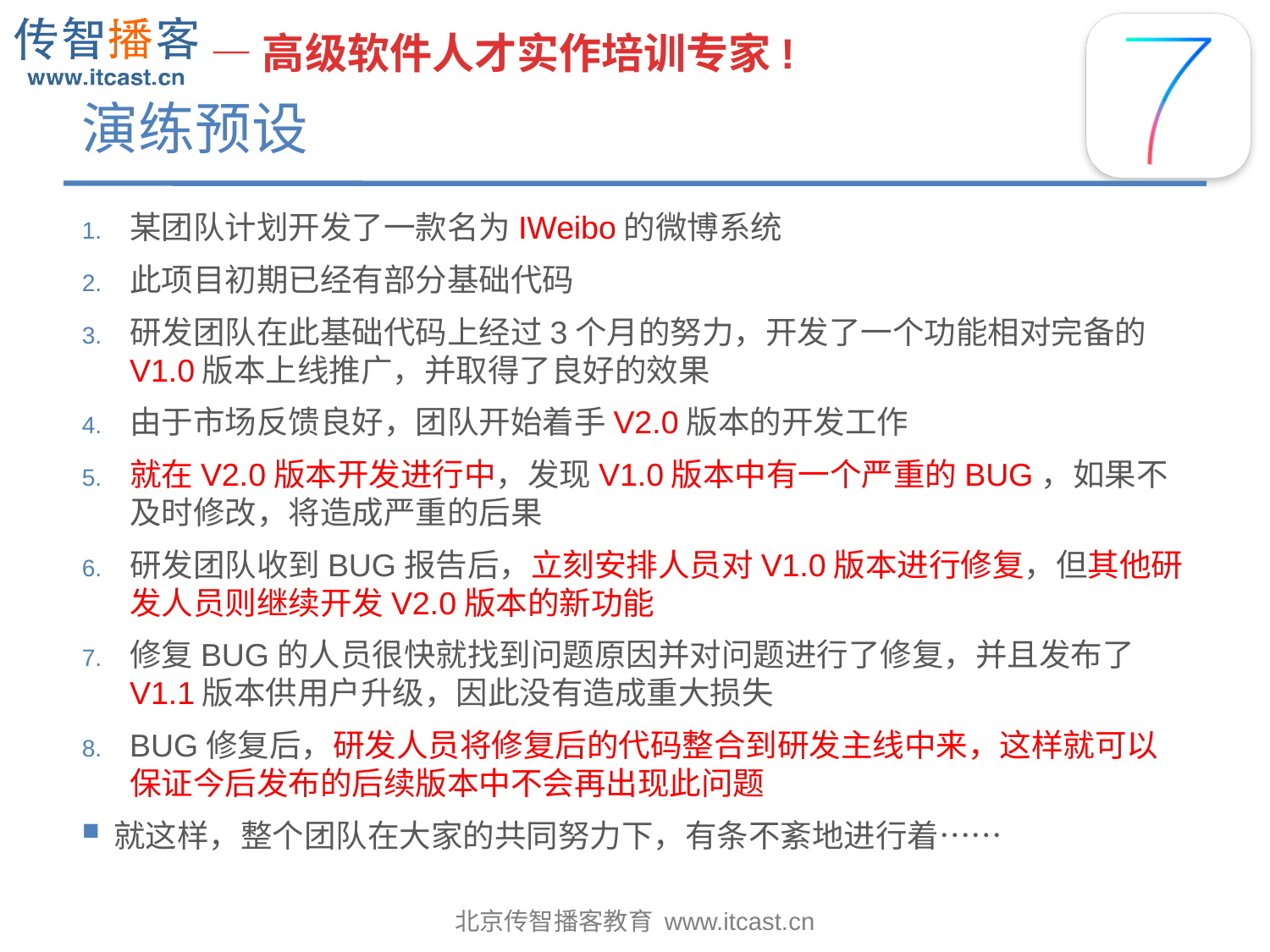

# 演练预设
某团队计划开发了一款名为IWeibo的微博系统
此项目初期已经有部分基础代码
研发团队在此基础代码上经过3个月的努力，开发了一个功能相对完备的V1.0版本上线推广，并取得了良好的效果
由于市场反馈良好，团队开始着手V2.0版本的开发工作
就在V2.0版本开发进行中，发现V1.0版本中有一个严重的BUG，如果不及时修改，将造成严重的后果
研发团队收到BUG报告后，立刻安排人员对V1.0版本进行修复，但其他研发人员则继续开发V2.0版本的新功能
修复BUG的人员很快就找到问题原因并对问题进行了修复，并且发布了V1.1版本供用户升级，因此没有造成重大损失
BUG修复后，研发人员将修复后的代码整合到研发主线中来，这样就可以保证今后发布的后续版本中不会再出现此问题
就这样，整个团队在大家的共同努力下，有条不紊地进行着……